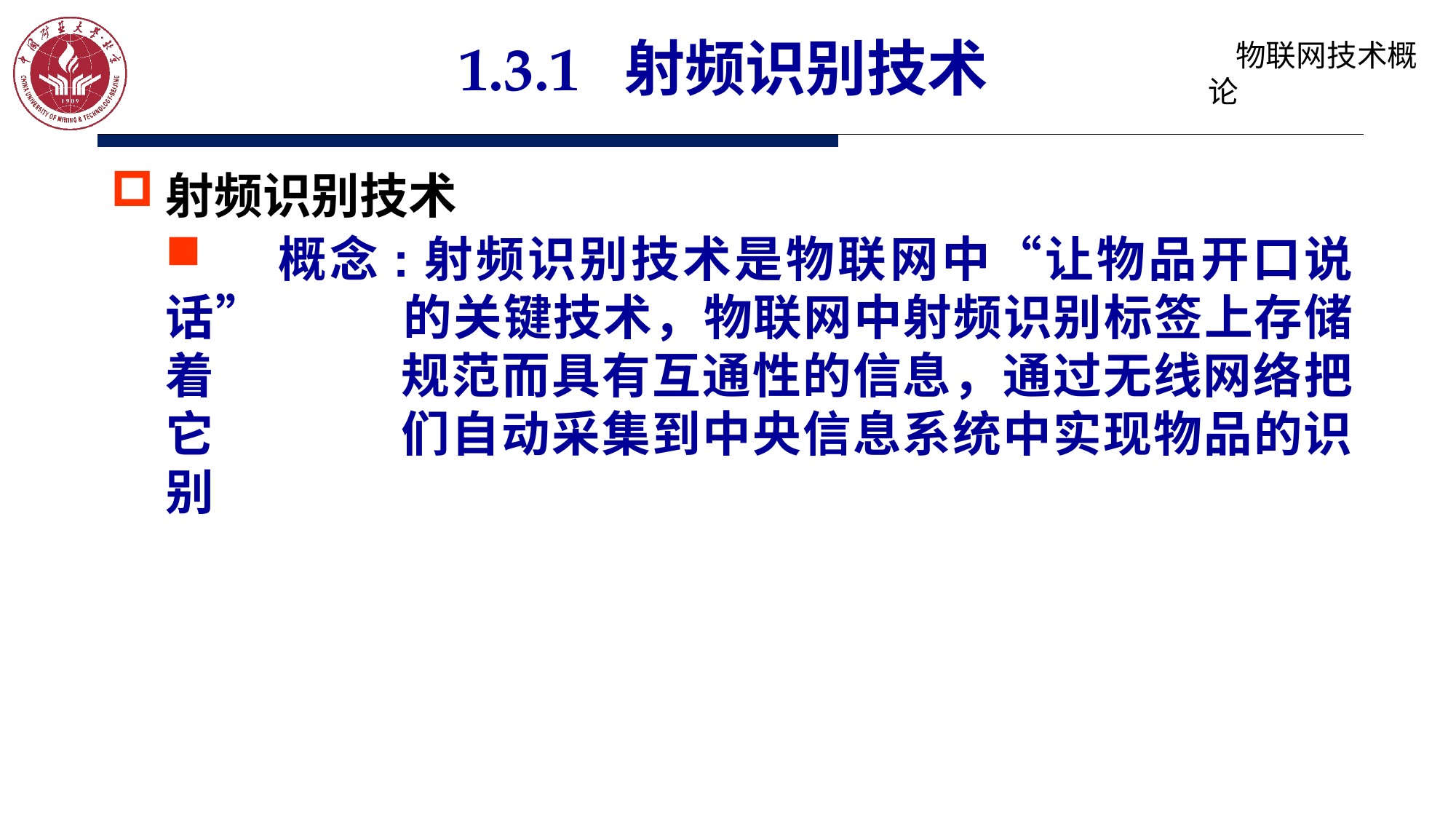

# 1.3.1  射频识别技术
射频识别技术
	概念:射频识别技术是物联网中“让物品开口说话” 		 的关键技术，物联网中射频识别标签上存储着		 规范而具有互通性的信息，通过无线网络把它		 们自动采集到中央信息系统中实现物品的识别